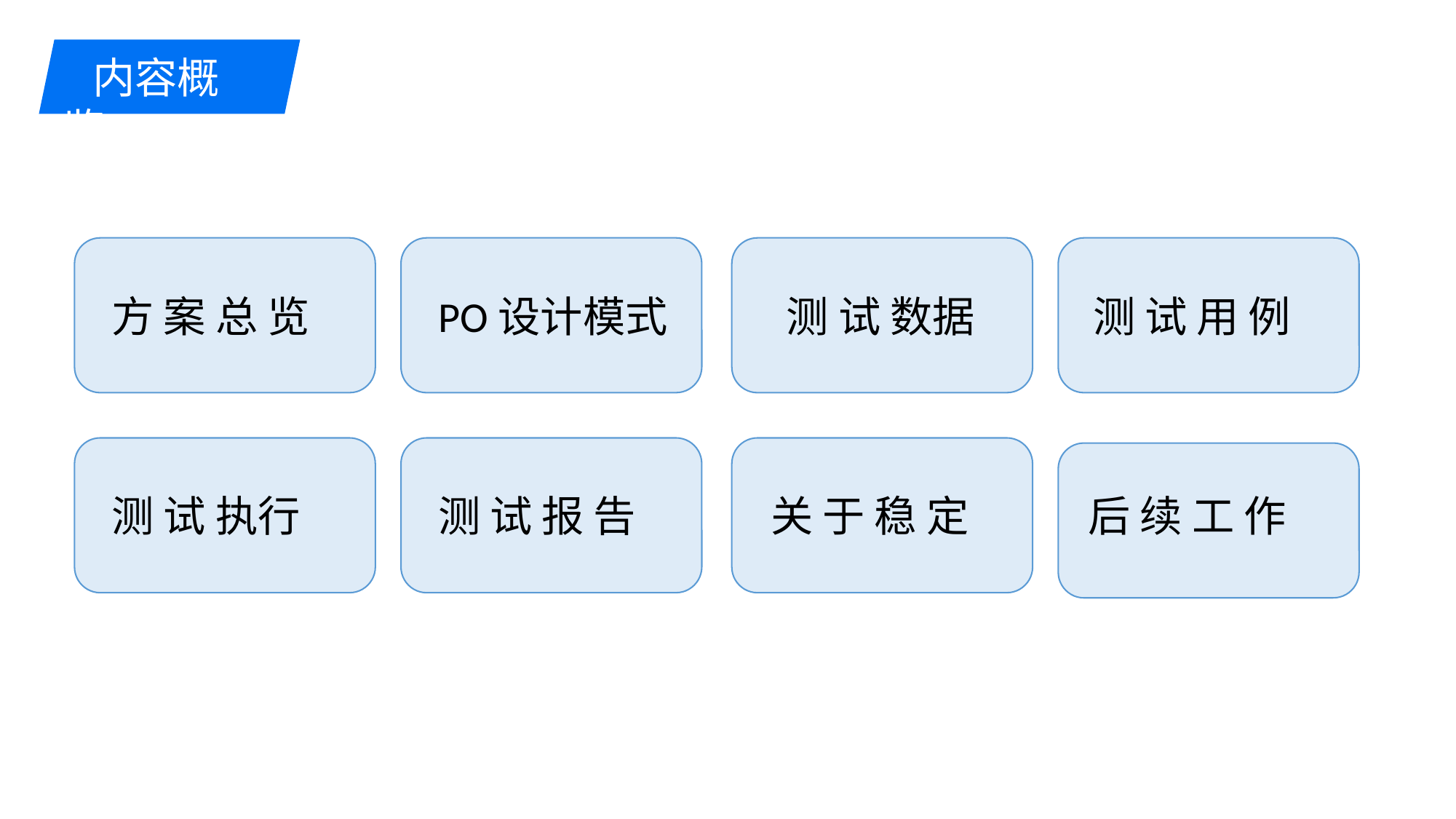

内容概览

测 试 数据
方 案 总 览
PO设计模式
测 试 用 例

测 试 执行
测 试 报 告
关 于 稳 定
后 续 工 作